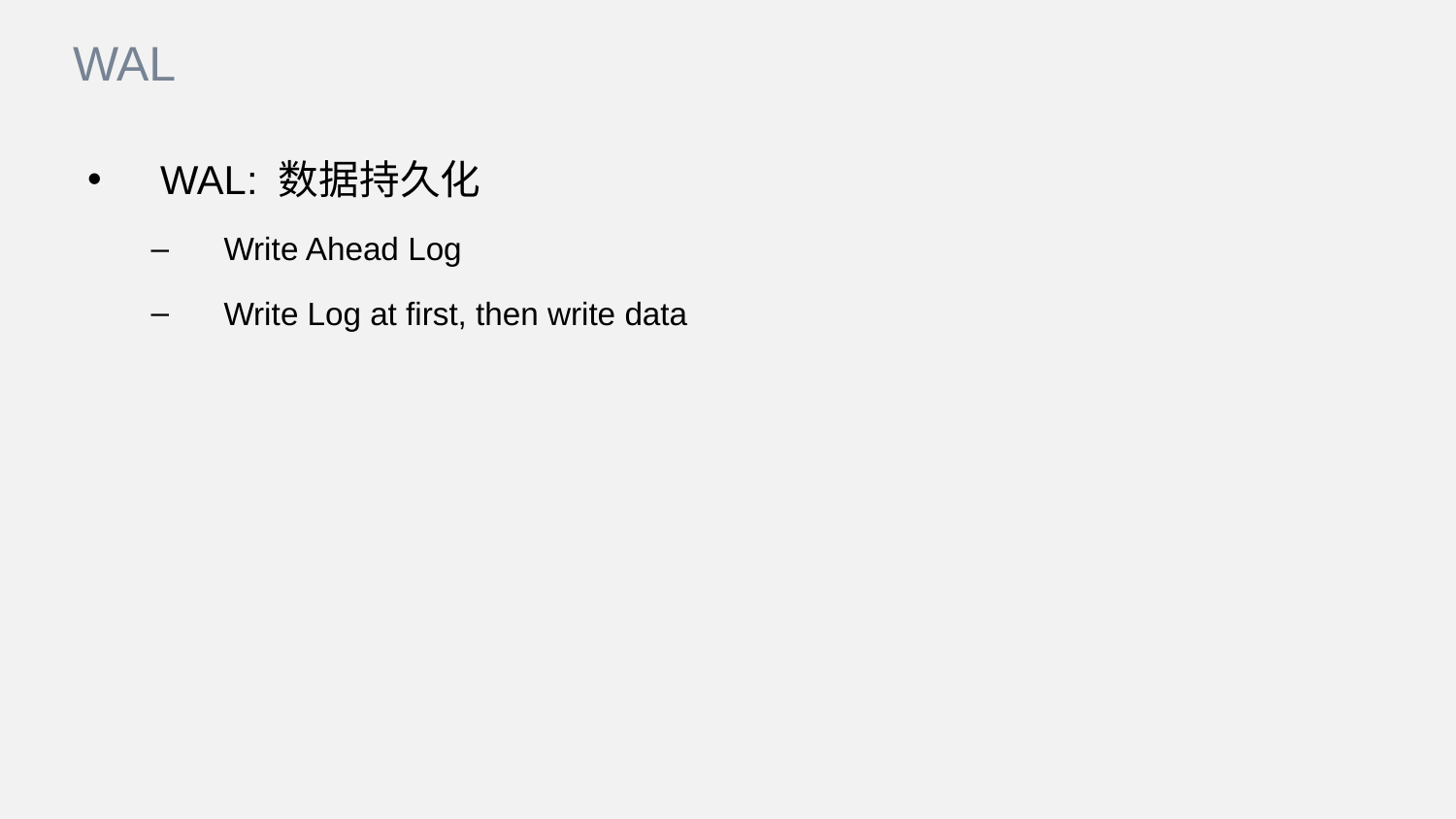

WAL
WAL: 数据持久化
Write Ahead Log
Write Log at first, then write data